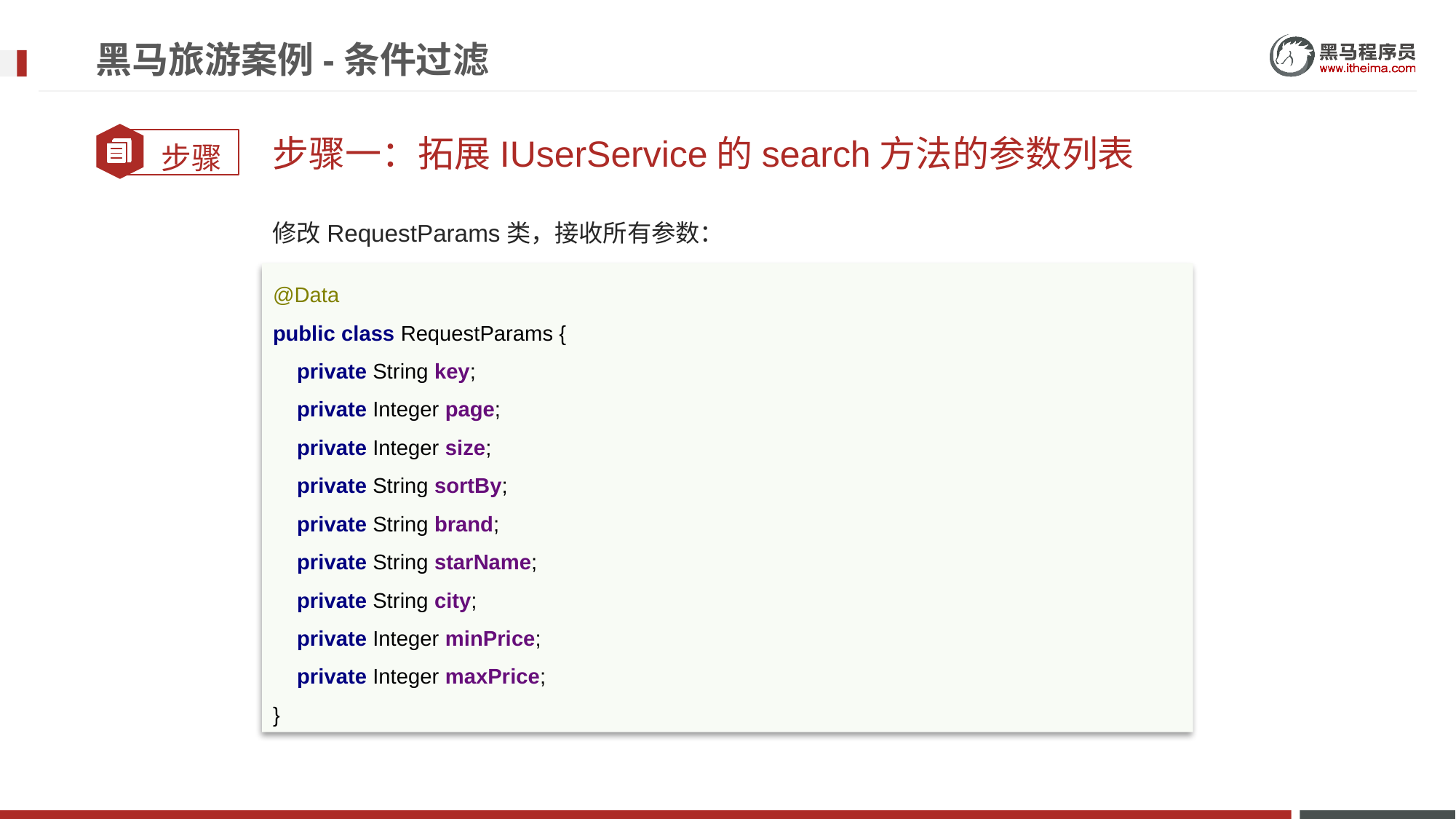

# 黑马旅游案例-条件过滤
步骤一：拓展IUserService的search方法的参数列表
修改RequestParams类，接收所有参数：

@Data
public class RequestParams {
    private String key;
    private Integer page;
    private Integer size;
    private String sortBy;
    private String brand;
    private String starName;
    private String city;
    private Integer minPrice;
    private Integer maxPrice;
}